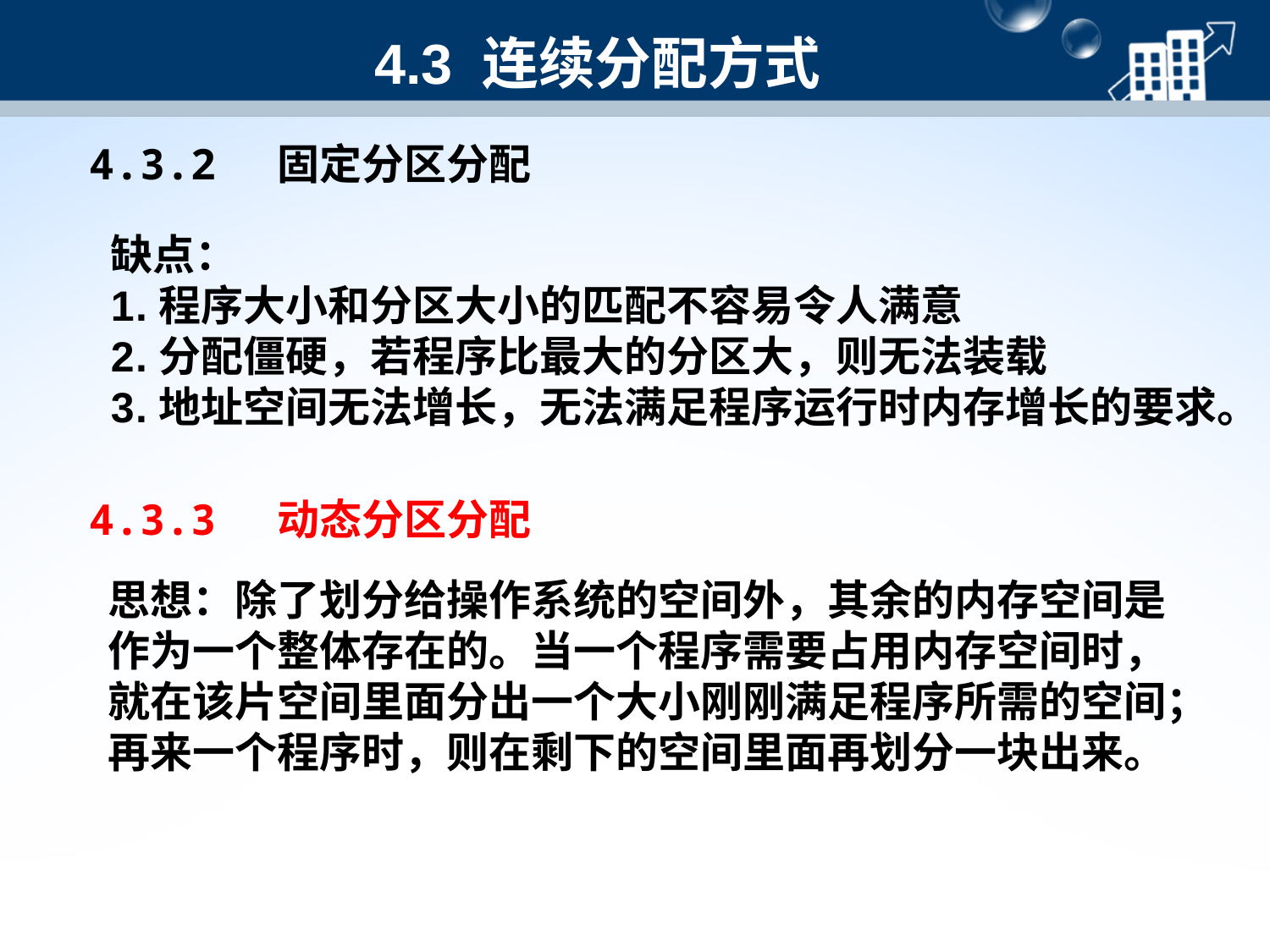

4.3 连续分配方式
4.3.2  固定分区分配
缺点：
程序大小和分区大小的匹配不容易令人满意
分配僵硬，若程序比最大的分区大，则无法装载
地址空间无法增长，无法满足程序运行时内存增长的要求。
4.3.3  动态分区分配
思想：除了划分给操作系统的空间外，其余的内存空间是作为一个整体存在的。当一个程序需要占用内存空间时，就在该片空间里面分出一个大小刚刚满足程序所需的空间；再来一个程序时，则在剩下的空间里面再划分一块出来。